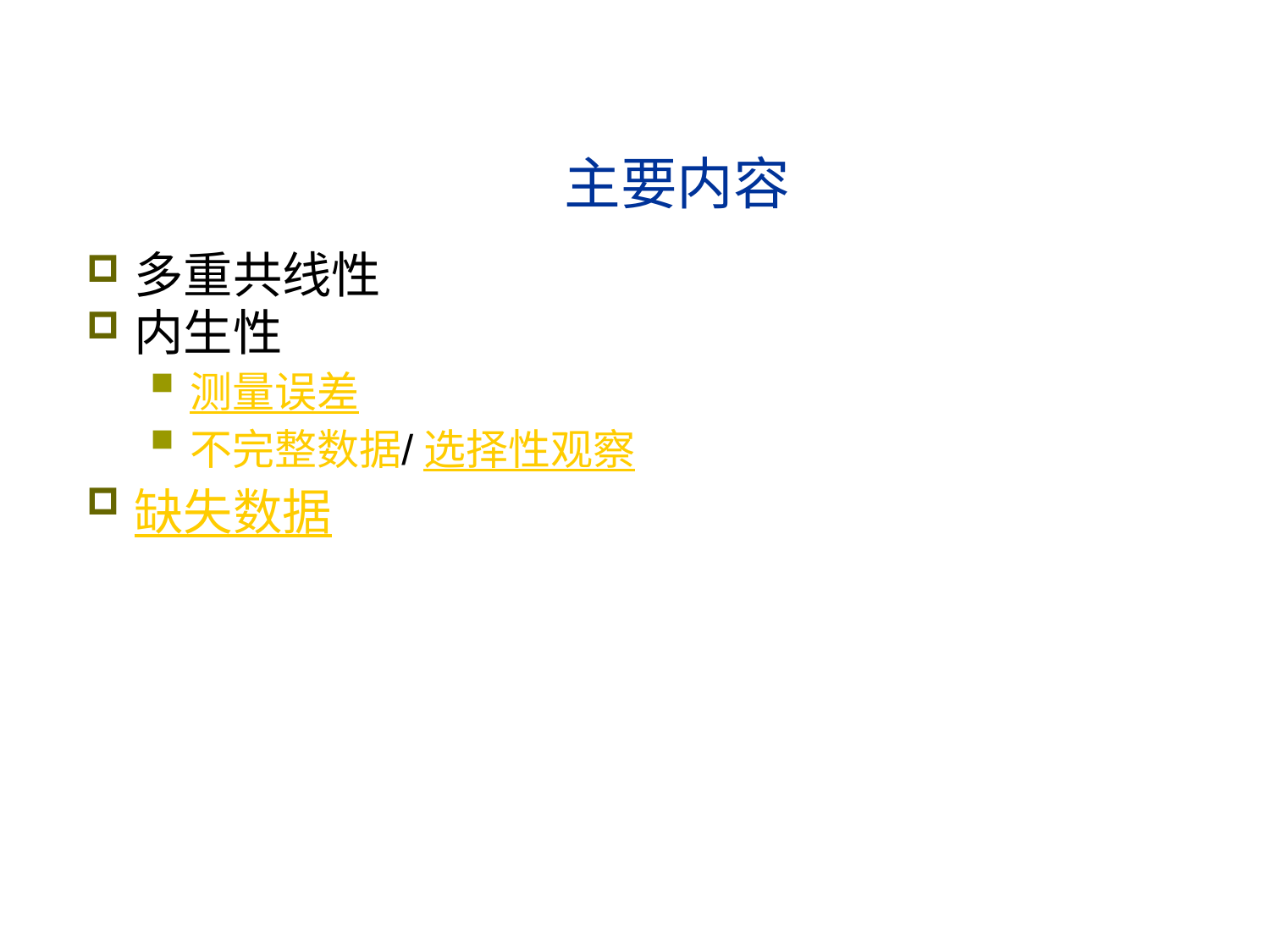

# 主要内容
多重共线性
内生性
测量误差
不完整数据/选择性观察
缺失数据